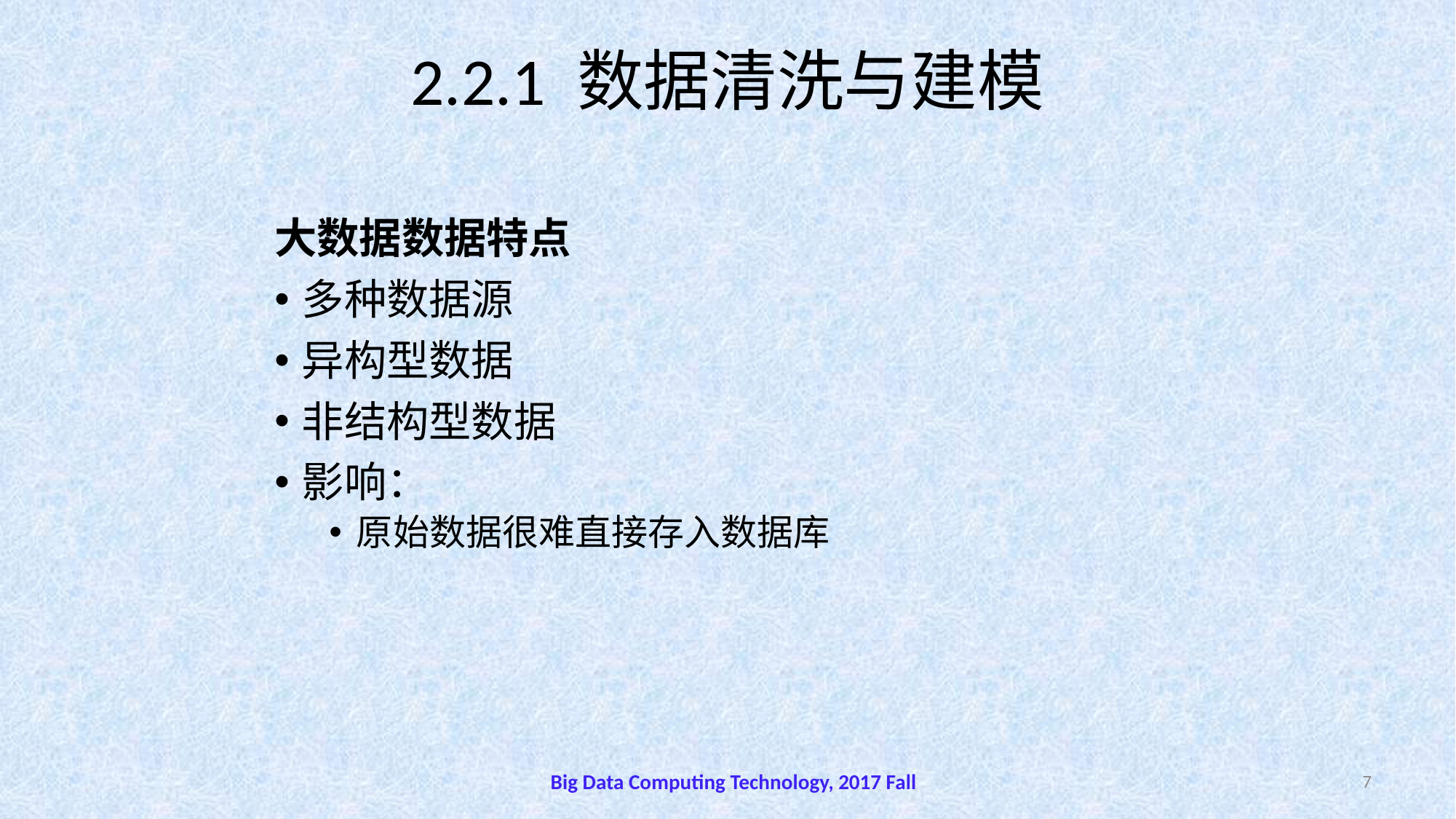

# 2.2.1 数据清洗与建模
大数据数据特点
多种数据源
异构型数据
非结构型数据
影响：
原始数据很难直接存入数据库
Big Data Computing Technology, 2017 Fall
7